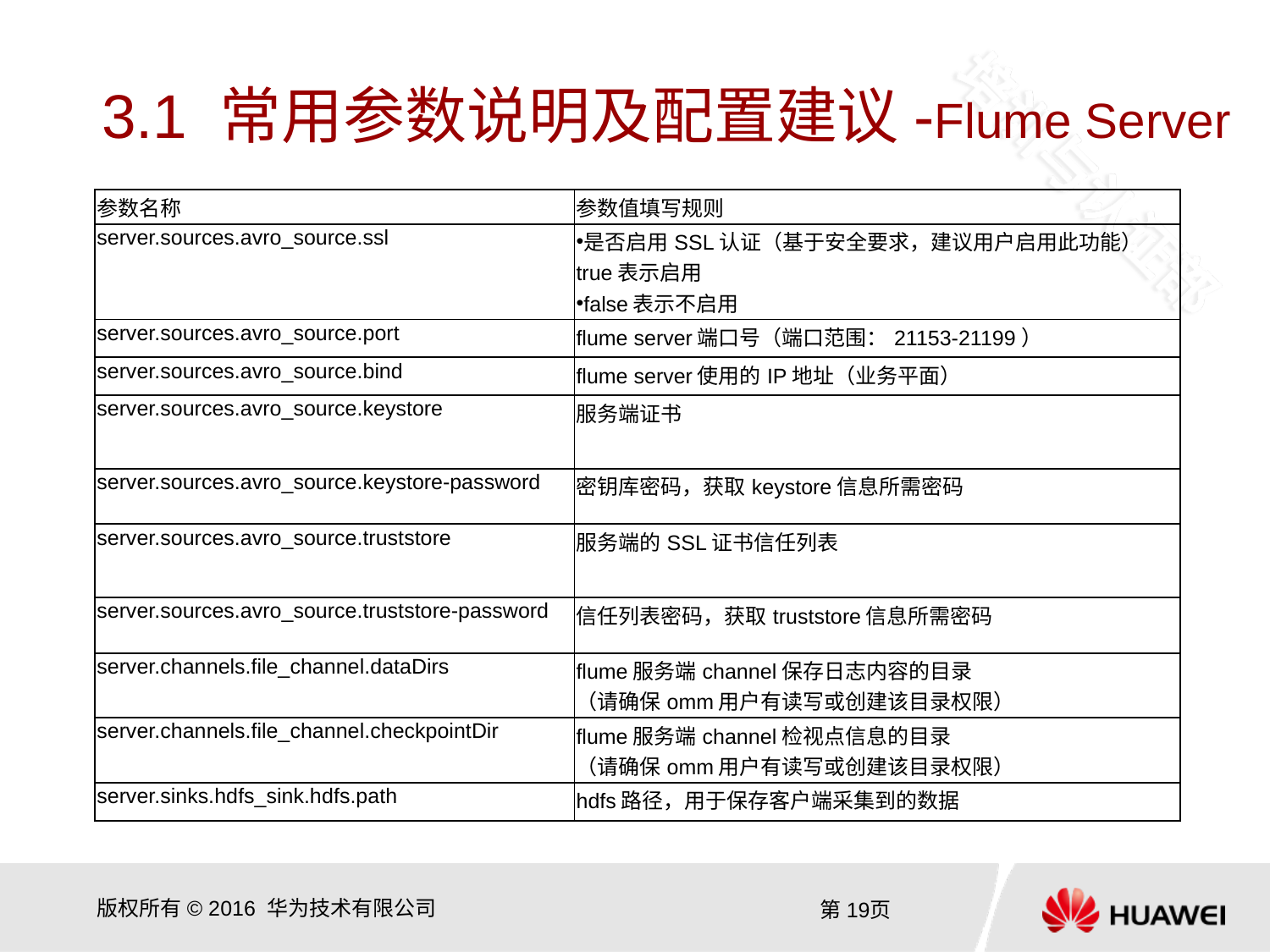

# 3.1 常用参数说明及配置建议-Flume Server
| 参数名称 | 参数值填写规则 |
| --- | --- |
| server.sources.avro\_source.ssl | 是否启用SSL认证（基于安全要求，建议用户启用此功能） true表示启用 false表示不启用 |
| server.sources.avro\_source.port | flume server端口号（端口范围：21153-21199） |
| server.sources.avro\_source.bind | flume server使用的IP地址（业务平面） |
| server.sources.avro\_source.keystore | 服务端证书 |
| server.sources.avro\_source.keystore-password | 密钥库密码，获取keystore信息所需密码 |
| server.sources.avro\_source.truststore | 服务端的SSL证书信任列表 |
| server.sources.avro\_source.truststore-password | 信任列表密码，获取truststore信息所需密码 |
| server.channels.file\_channel.dataDirs | flume服务端channel保存日志内容的目录 （请确保omm用户有读写或创建该目录权限） |
| server.channels.file\_channel.checkpointDir | flume服务端channel检视点信息的目录 （请确保omm用户有读写或创建该目录权限） |
| server.sinks.hdfs\_sink.hdfs.path | hdfs路径，用于保存客户端采集到的数据 |